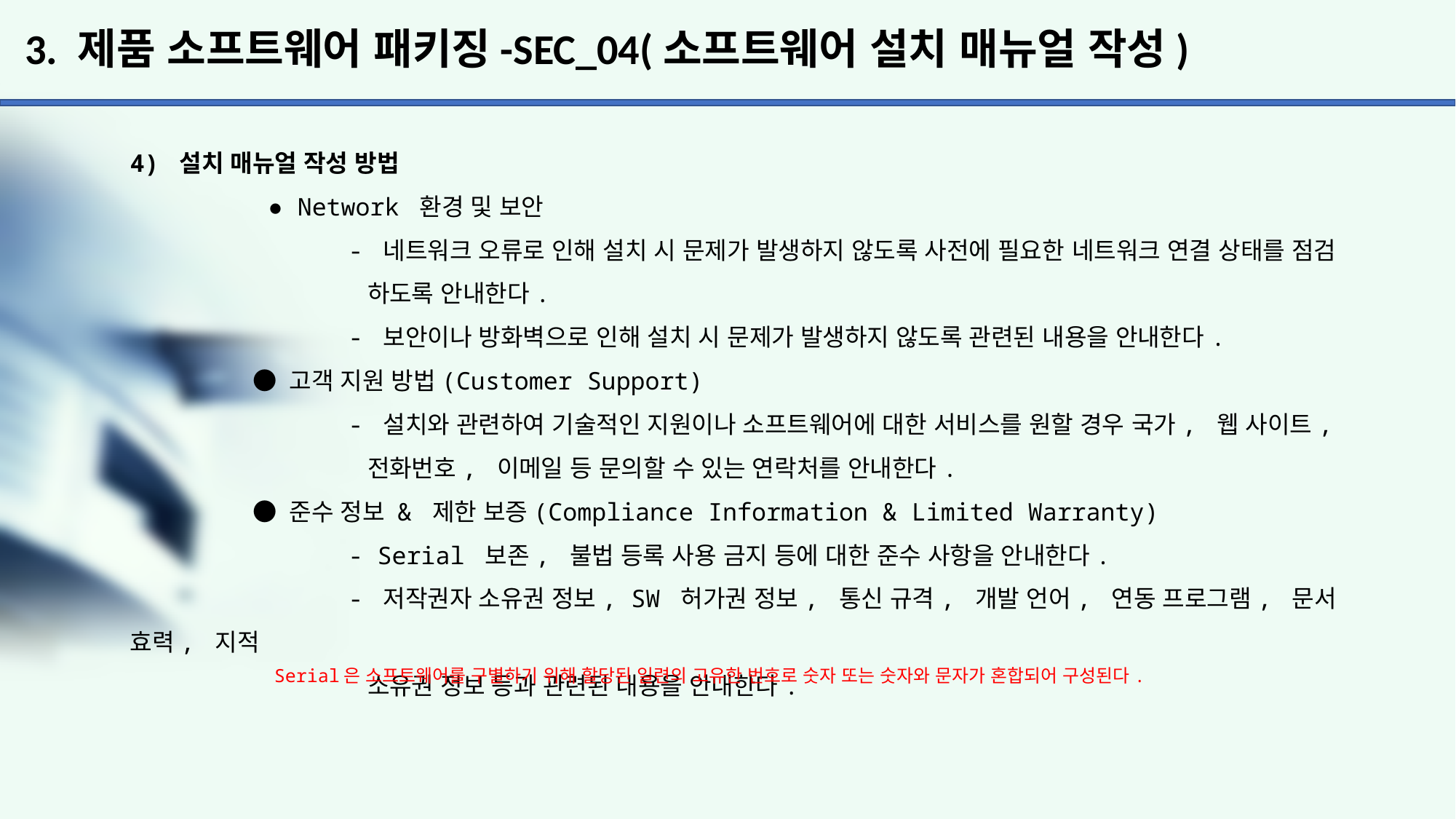

# 3. 제품 소프트웨어 패키징-SEC_04(소프트웨어 설치 매뉴얼 작성)
4) 설치 매뉴얼 작성 방법
	  ● Network 환경 및 보안
		- 네트워크 오류로 인해 설치 시 문제가 발생하지 않도록 사전에 필요한 네트워크 연결 상태를 점검
		  하도록 안내한다.
		- 보안이나 방화벽으로 인해 설치 시 문제가 발생하지 않도록 관련된 내용을 안내한다.
	  ● 고객 지원 방법(Customer Support)
		- 설치와 관련하여 기술적인 지원이나 소프트웨어에 대한 서비스를 원할 경우 국가, 웹 사이트,
		  전화번호, 이메일 등 문의할 수 있는 연락처를 안내한다.
	  ● 준수 정보 & 제한 보증(Compliance Information & Limited Warranty)
		- Serial 보존, 불법 등록 사용 금지 등에 대한 준수 사항을 안내한다.
		- 저작권자 소유권 정보, SW 허가권 정보, 통신 규격, 개발 언어, 연동 프로그램, 문서 효력, 지적
		  소유권 정보 등과 관련된 내용을 안내한다.
Serial은 소프트웨어를 구별하기 위해 할당된 일련의 고유한 번호로 숫자 또는 숫자와 문자가 혼합되어 구성된다.